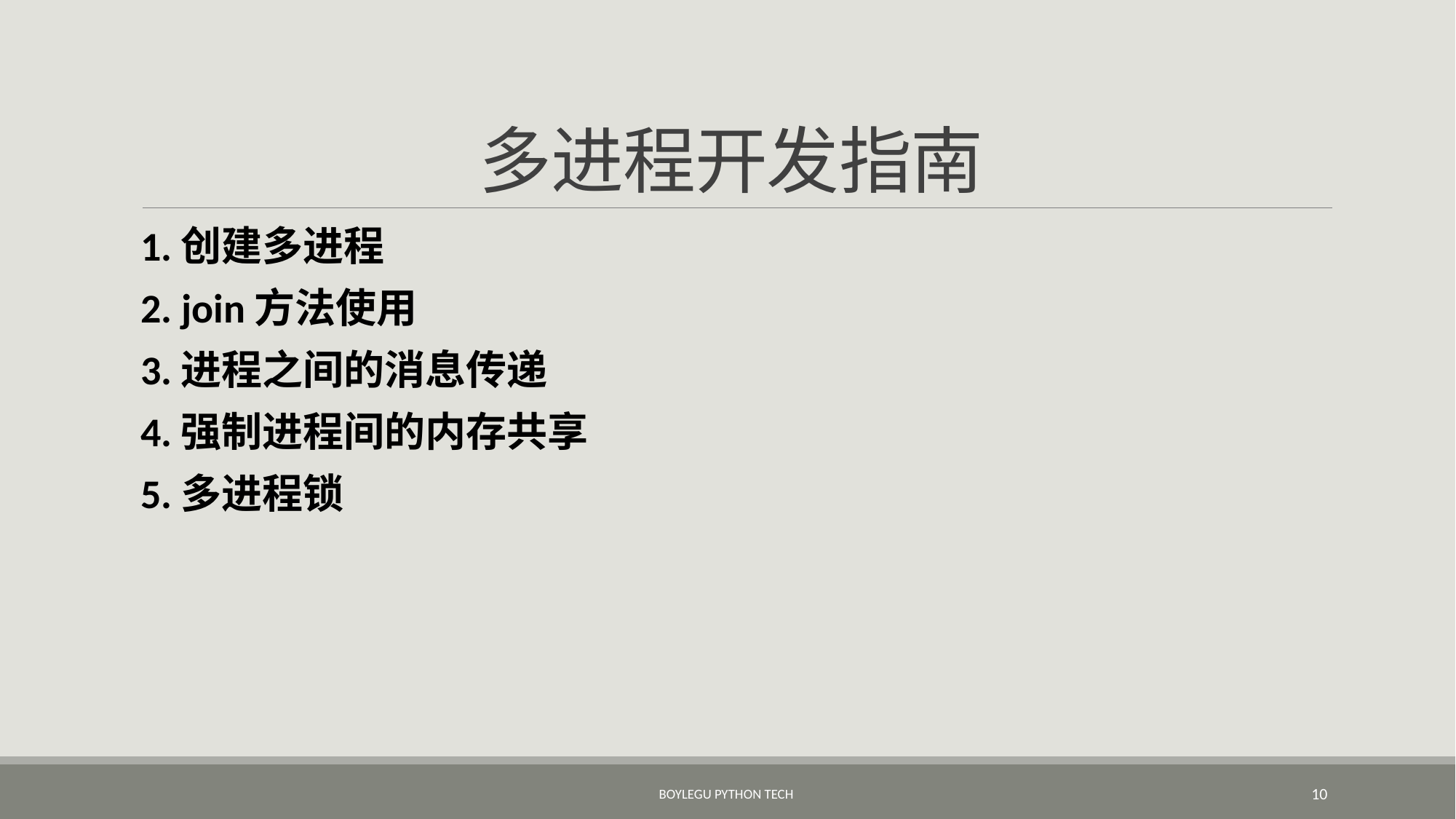

# 多进程开发指南
1.创建多进程
2. join方法使用
3.进程之间的消息传递
4.强制进程间的内存共享
5.多进程锁

BoyleGu Python Tech
10